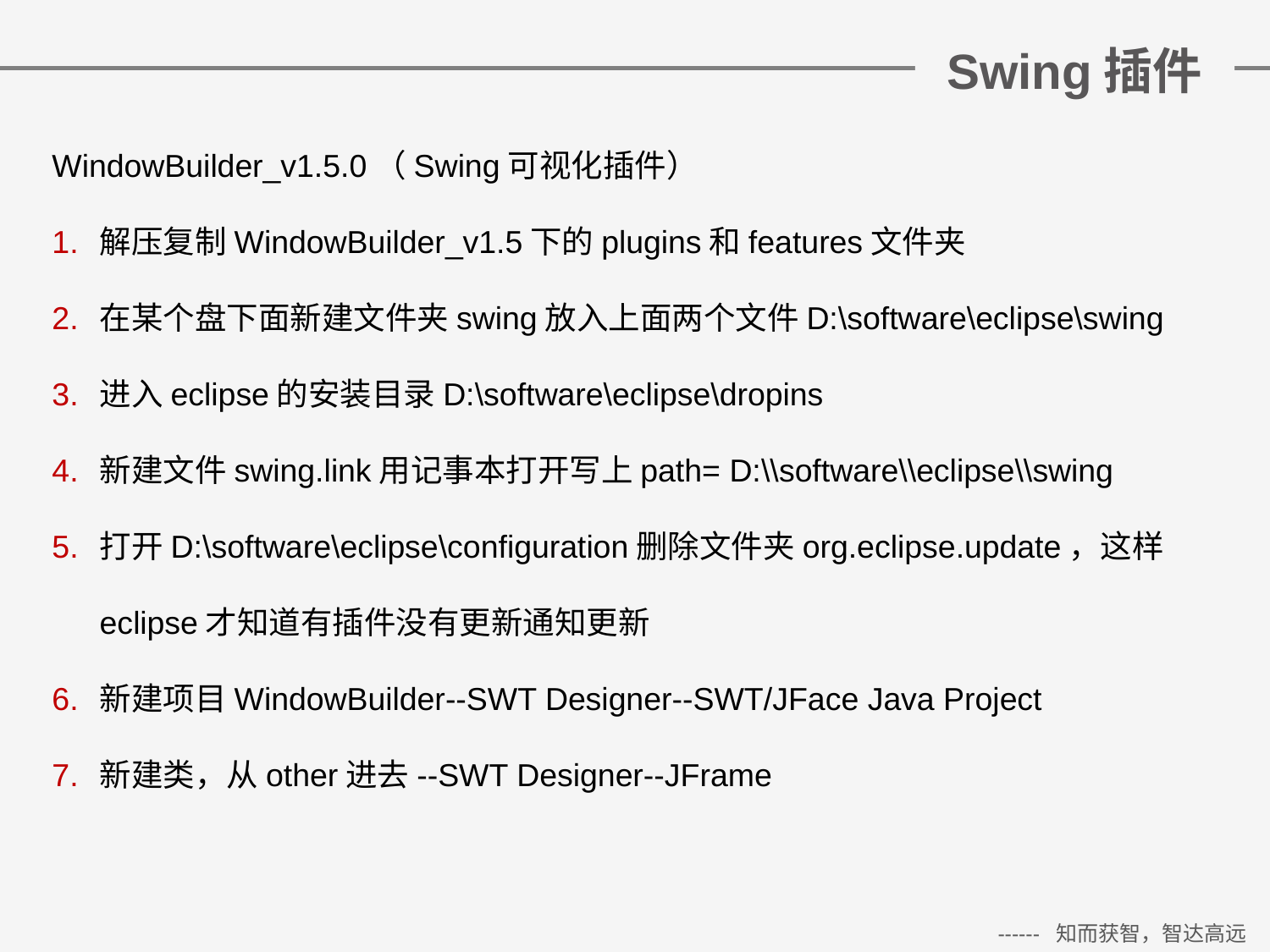

# Swing插件
WindowBuilder_v1.5.0（Swing可视化插件）
解压复制WindowBuilder_v1.5下的plugins和features文件夹
在某个盘下面新建文件夹swing放入上面两个文件D:\software\eclipse\swing
进入eclipse的安装目录D:\software\eclipse\dropins
新建文件swing.link用记事本打开写上path= D:\\software\\eclipse\\swing
打开D:\software\eclipse\configuration删除文件夹org.eclipse.update，这样eclipse才知道有插件没有更新通知更新
新建项目WindowBuilder--SWT Designer--SWT/JFace Java Project
新建类，从other进去--SWT Designer--JFrame